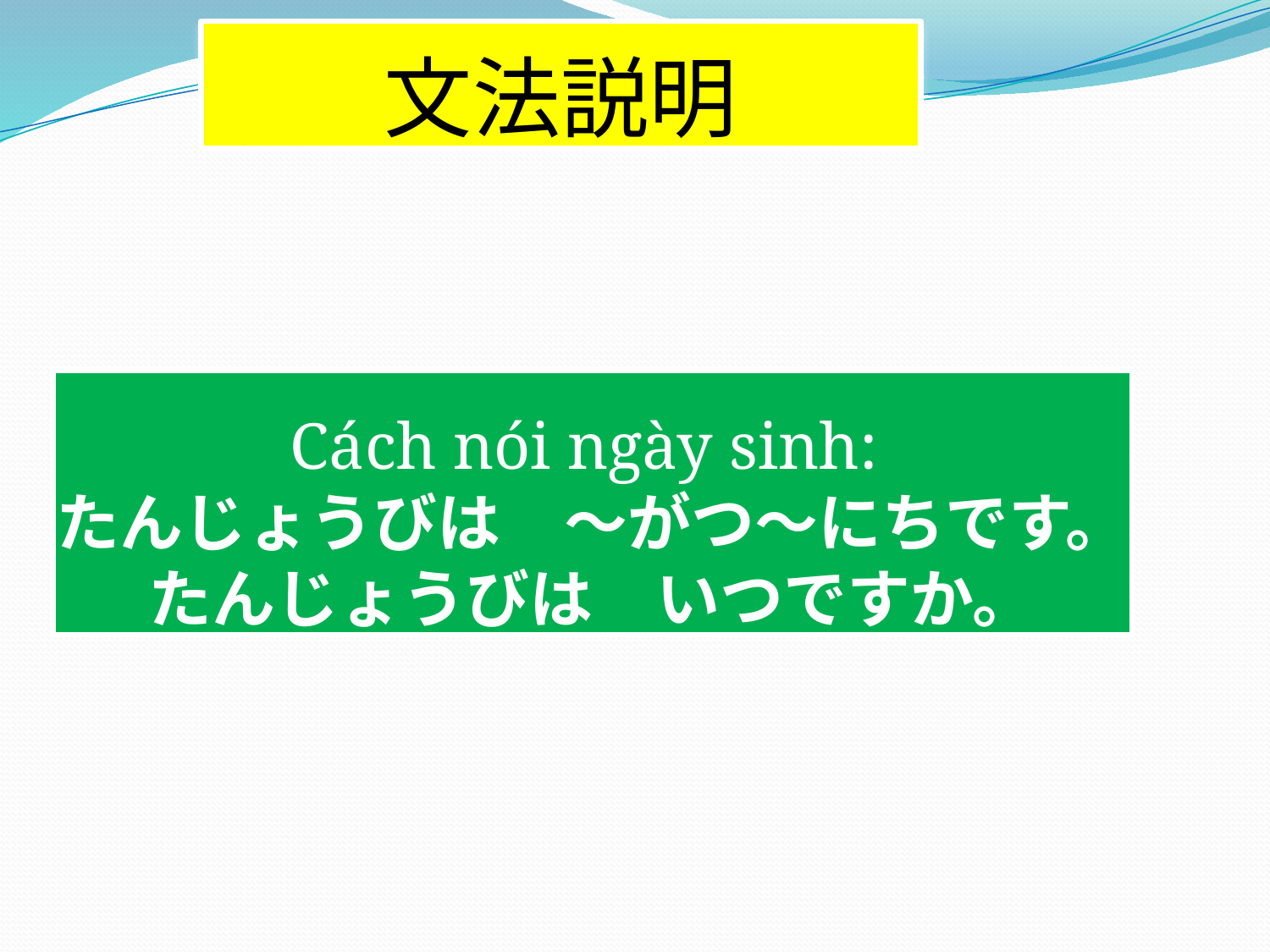

# 文法説明
Cách nói ngày sinh:
たんじょうびは　～がつ～にちです。
たんじょうびは　いつですか。